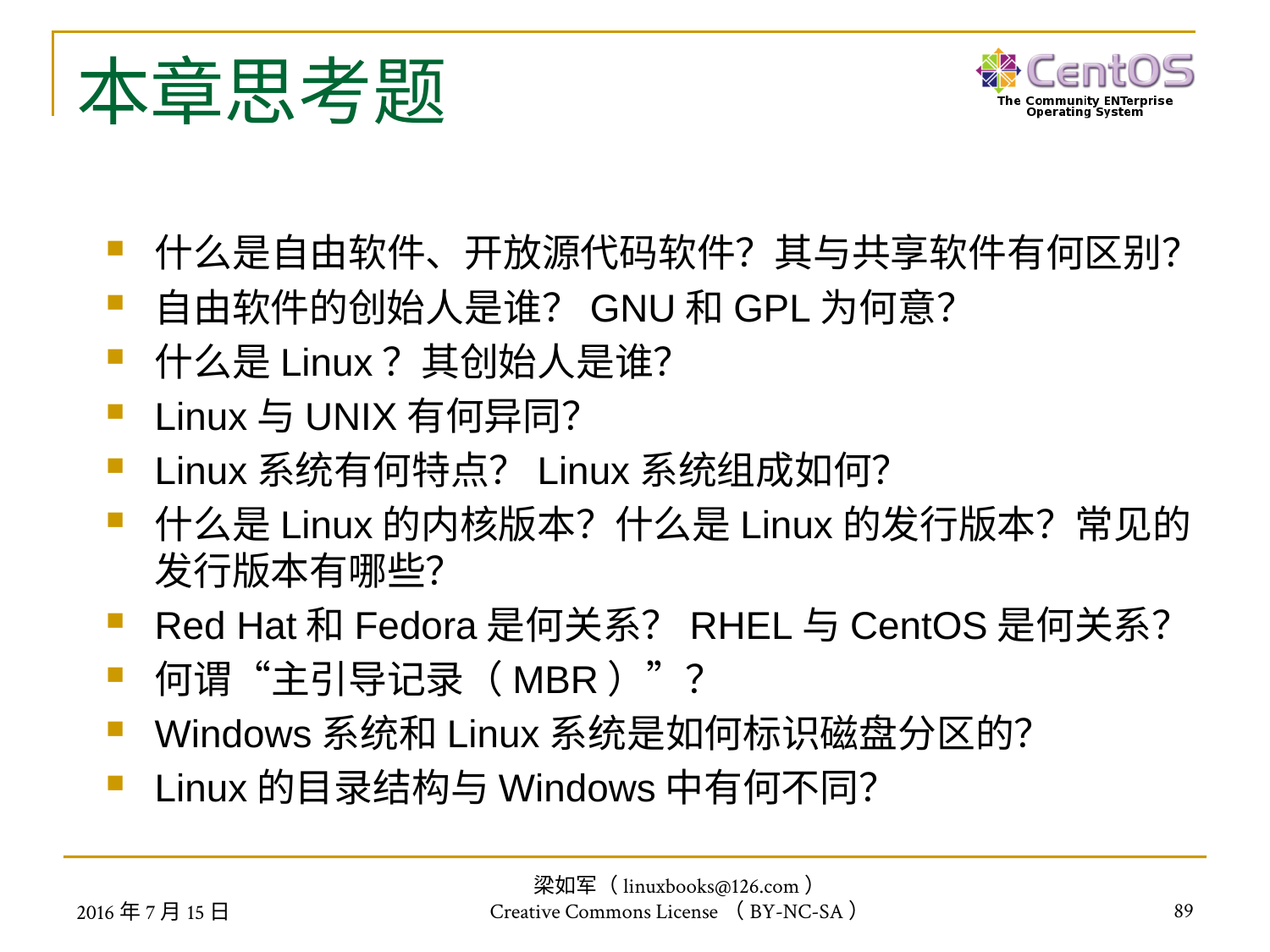

# 本章思考题
什么是自由软件、开放源代码软件？其与共享软件有何区别？
自由软件的创始人是谁？GNU和GPL为何意？
什么是Linux？其创始人是谁？
Linux与UNIX有何异同？
Linux系统有何特点？Linux系统组成如何？
什么是Linux的内核版本？什么是Linux的发行版本？常见的发行版本有哪些？
Red Hat和Fedora是何关系？RHEL与CentOS是何关系？
何谓“主引导记录（MBR）”？
Windows系统和Linux系统是如何标识磁盘分区的？
Linux的目录结构与Windows中有何不同？
梁如军（linuxbooks@126.com）
Creative Commons License（BY-NC-SA）
2016年7月15日
89